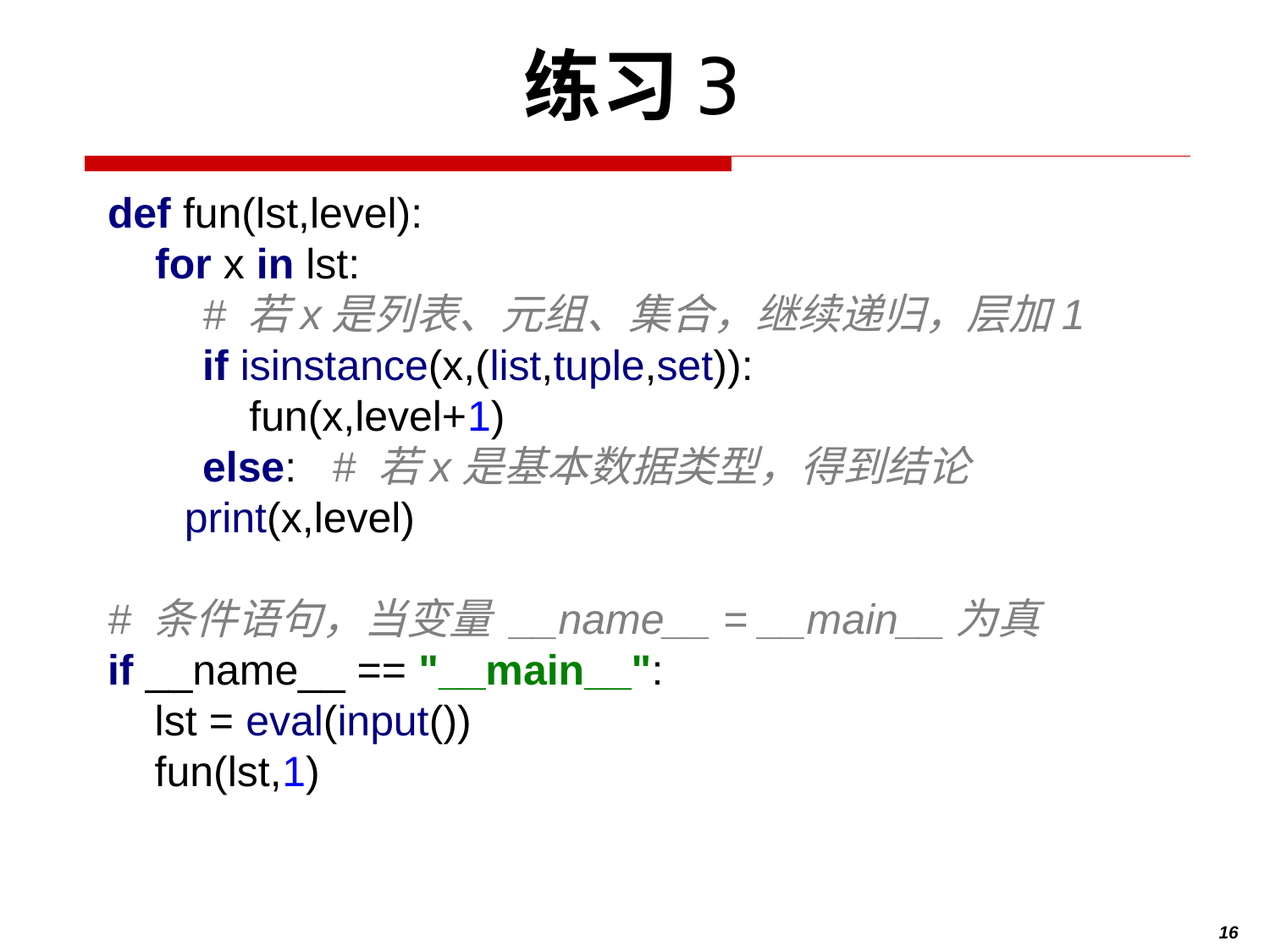

# 练习3
def fun(lst,level):
    for x in lst:
        # 若x是列表、元组、集合，继续递归，层加1
        if isinstance(x,(list,tuple,set)):
            fun(x,level+1)
        else:   # 若x是基本数据类型，得到结论
       print(x,level)
# 条件语句，当变量 __name__ = __main__为真
if __name__ == "__main__":
    lst = eval(input())
    fun(lst,1)
16